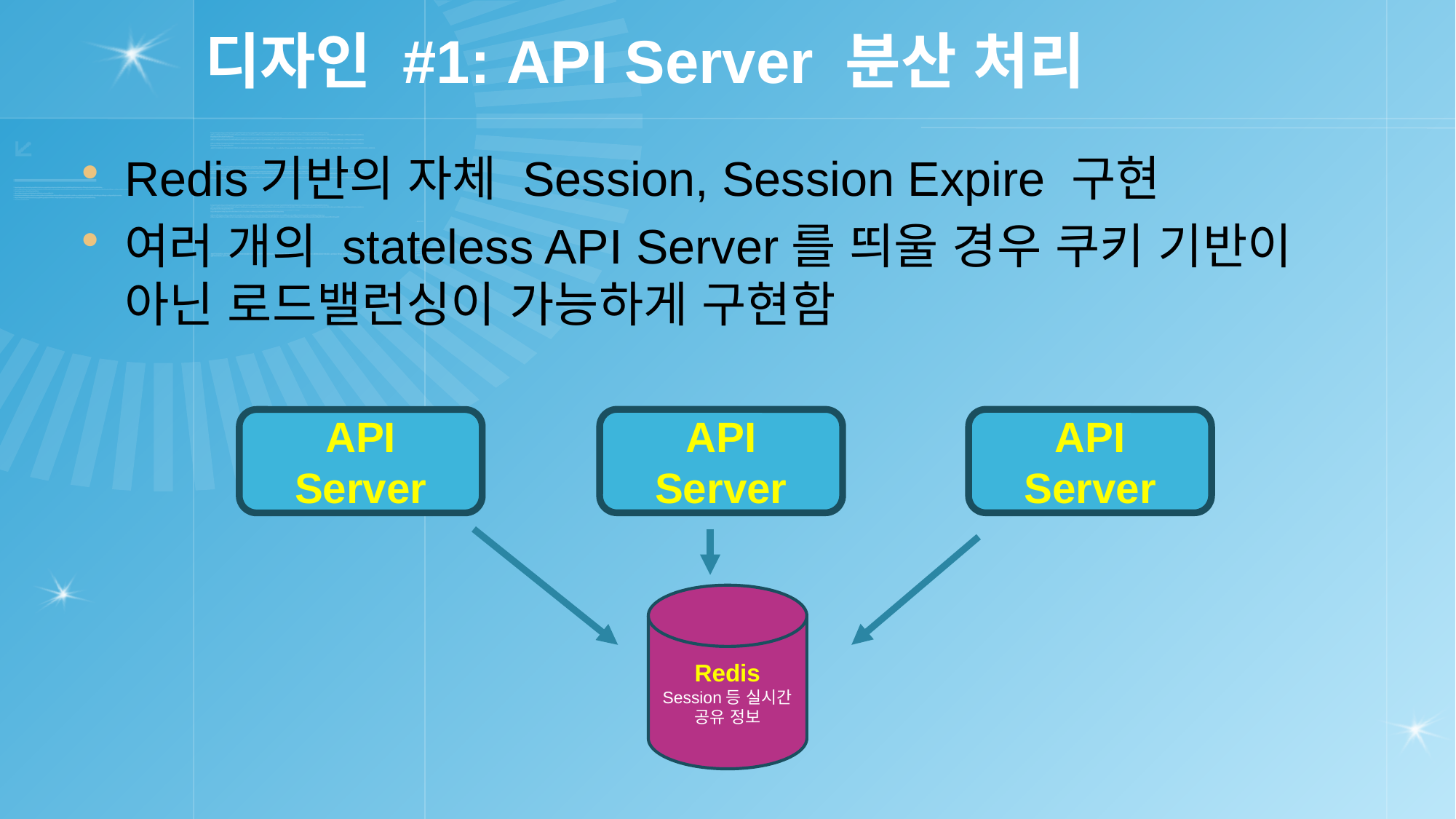

# 디자인 #1: API Server 분산 처리
Redis기반의 자체 Session, Session Expire 구현
여러 개의 stateless API Server를 띄울 경우 쿠키 기반이 아닌 로드밸런싱이 가능하게 구현함
API Server
API Server
API Server
Redis
Session등 실시간 공유 정보